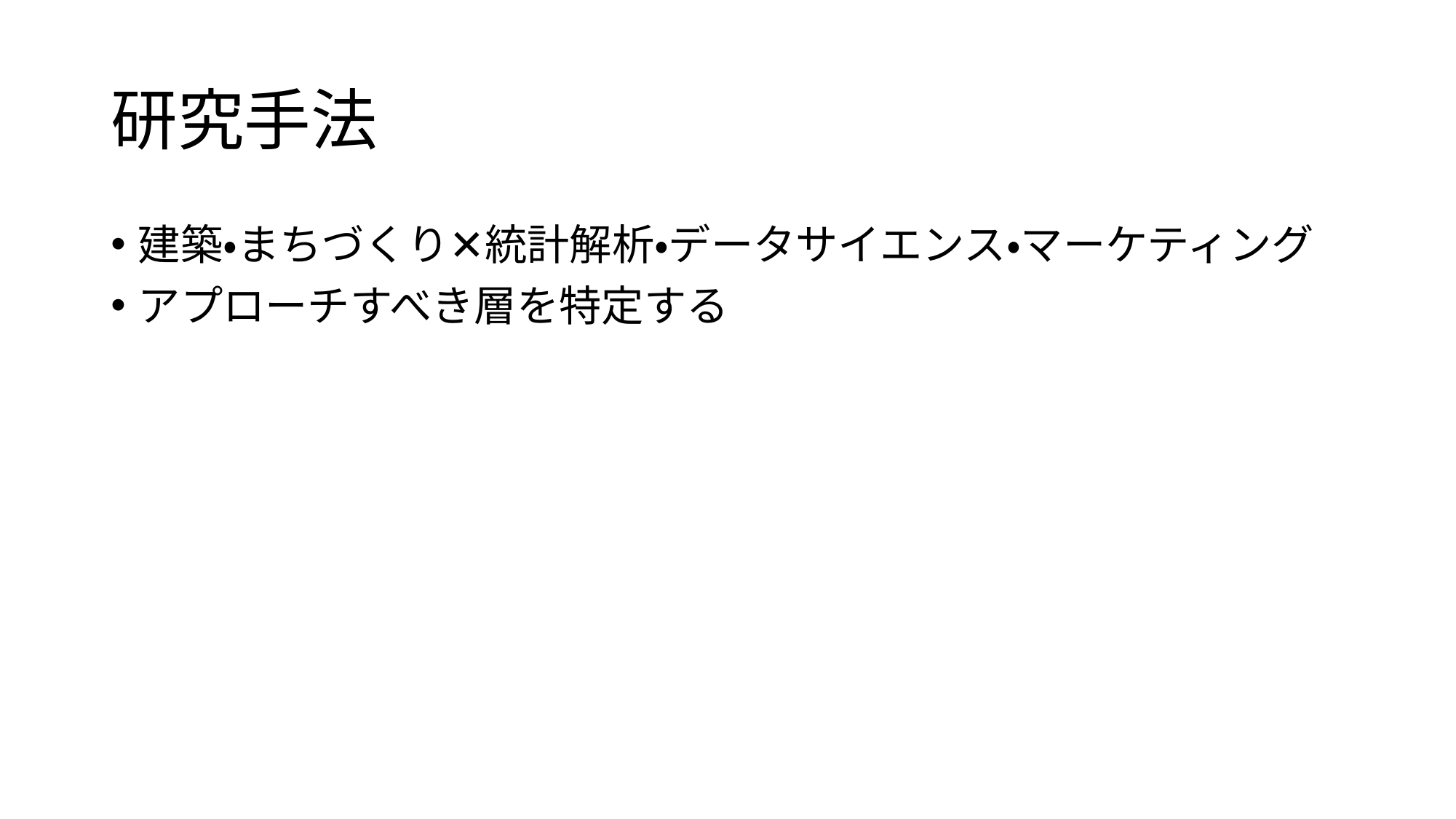

# 研究手法
建築・まちづくり✕統計解析・データサイエンス・マーケティング
アプローチすべき層を特定する